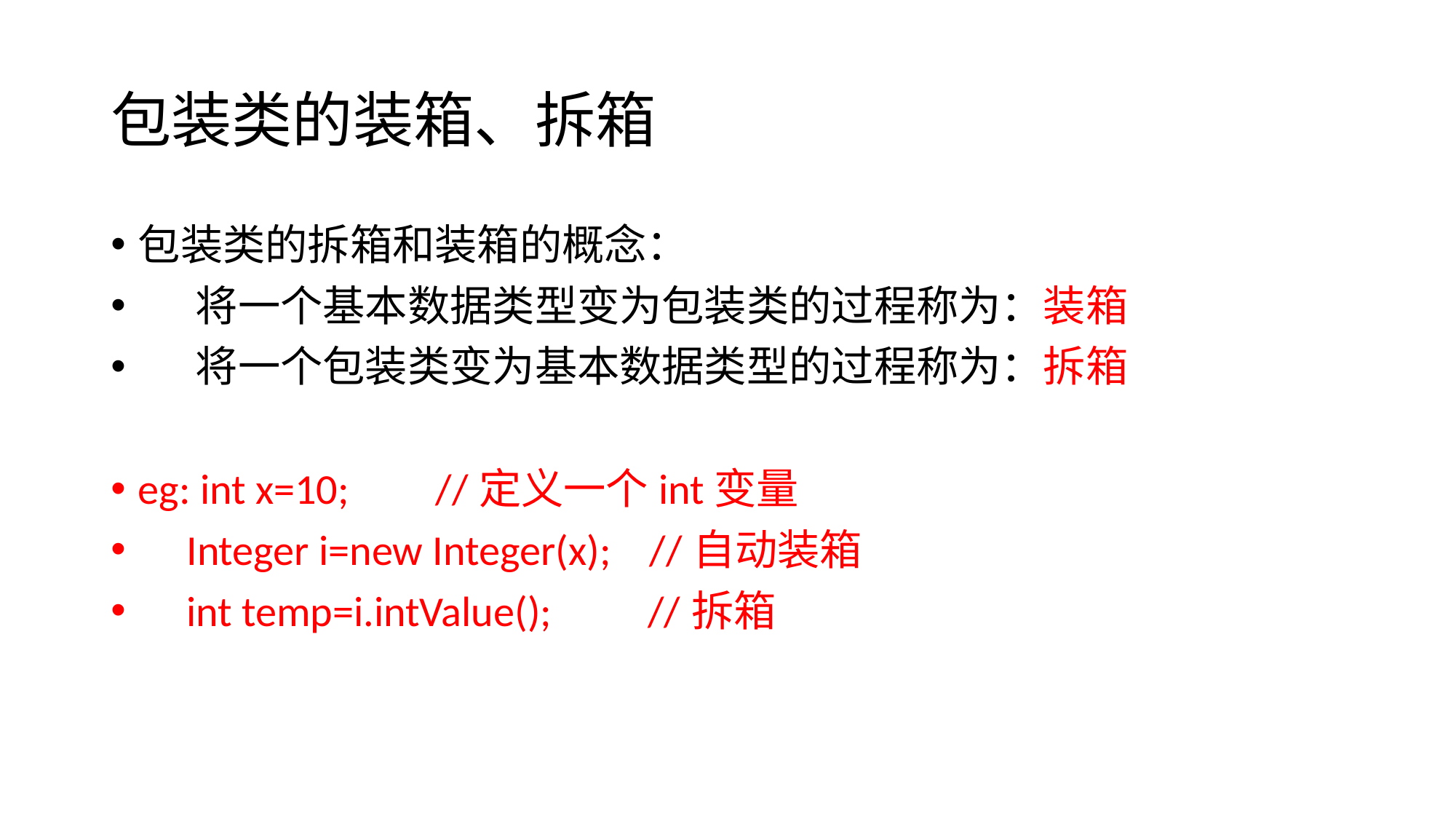

# 包装类的装箱、拆箱
包装类的拆箱和装箱的概念：
     将一个基本数据类型变为包装类的过程称为：装箱
     将一个包装类变为基本数据类型的过程称为：拆箱

eg: int x=10;         //定义一个int变量
     Integer i=new Integer(x);    //自动装箱
     int temp=i.intValue();          //拆箱